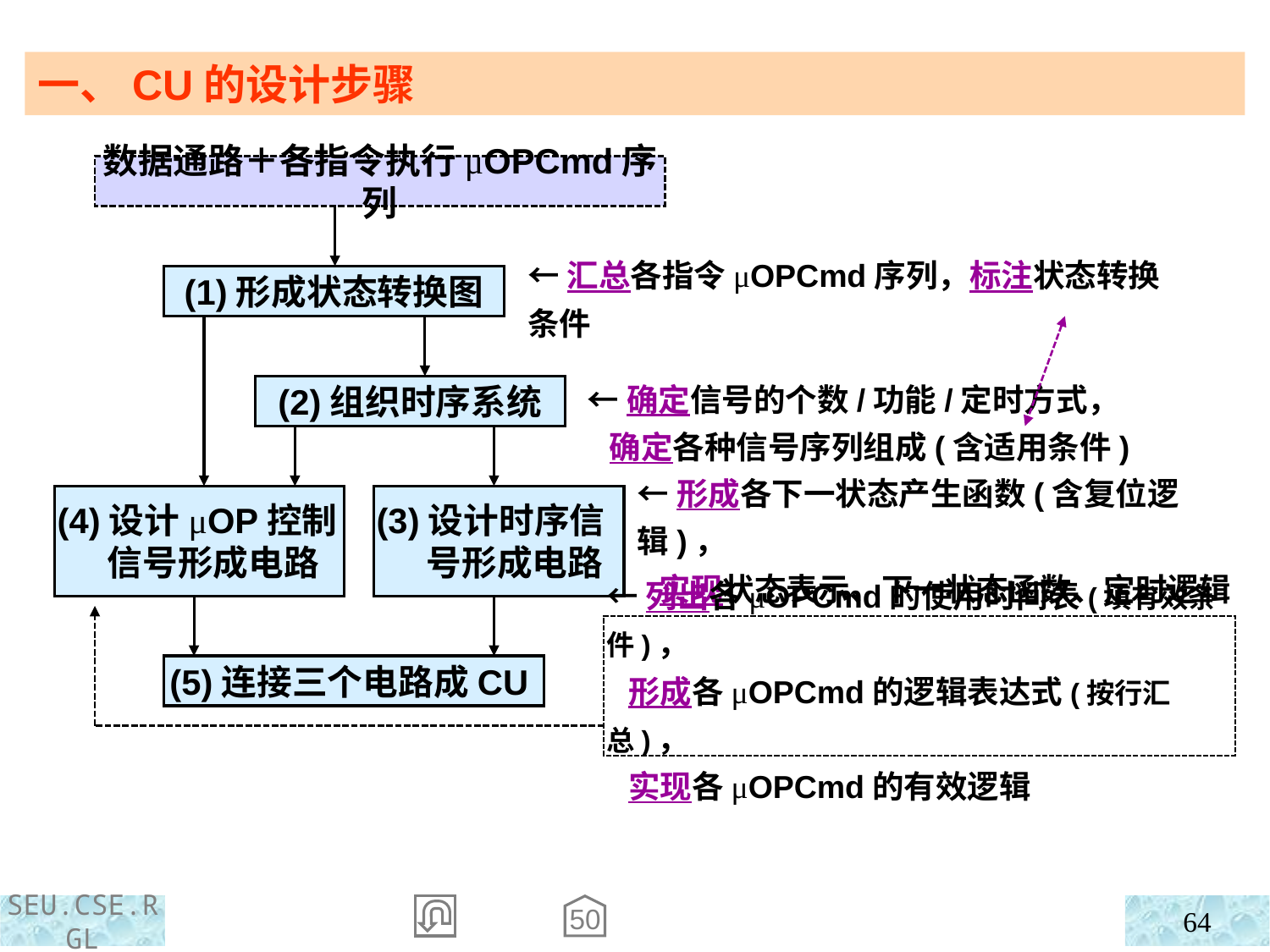

一、CU的设计步骤
数据通路＋各指令执行μOPCmd序列
(1)形成状态转换图
(2)组织时序系统
(4)设计μOP控制信号形成电路
(3)设计时序信号形成电路
(5)连接三个电路成CU
←汇总各指令μOPCmd序列，标注状态转换条件
←确定信号的个数/功能/定时方式，
  确定各种信号序列组成(含适用条件)
←形成各下一状态产生函数(含复位逻辑)，
  实现状态表示、下一状态函数、定时逻辑
←列出各μOPCmd的使用时间表(填有效条件)，
  形成各μOPCmd的逻辑表达式(按行汇总)，
  实现各μOPCmd的有效逻辑

64
50